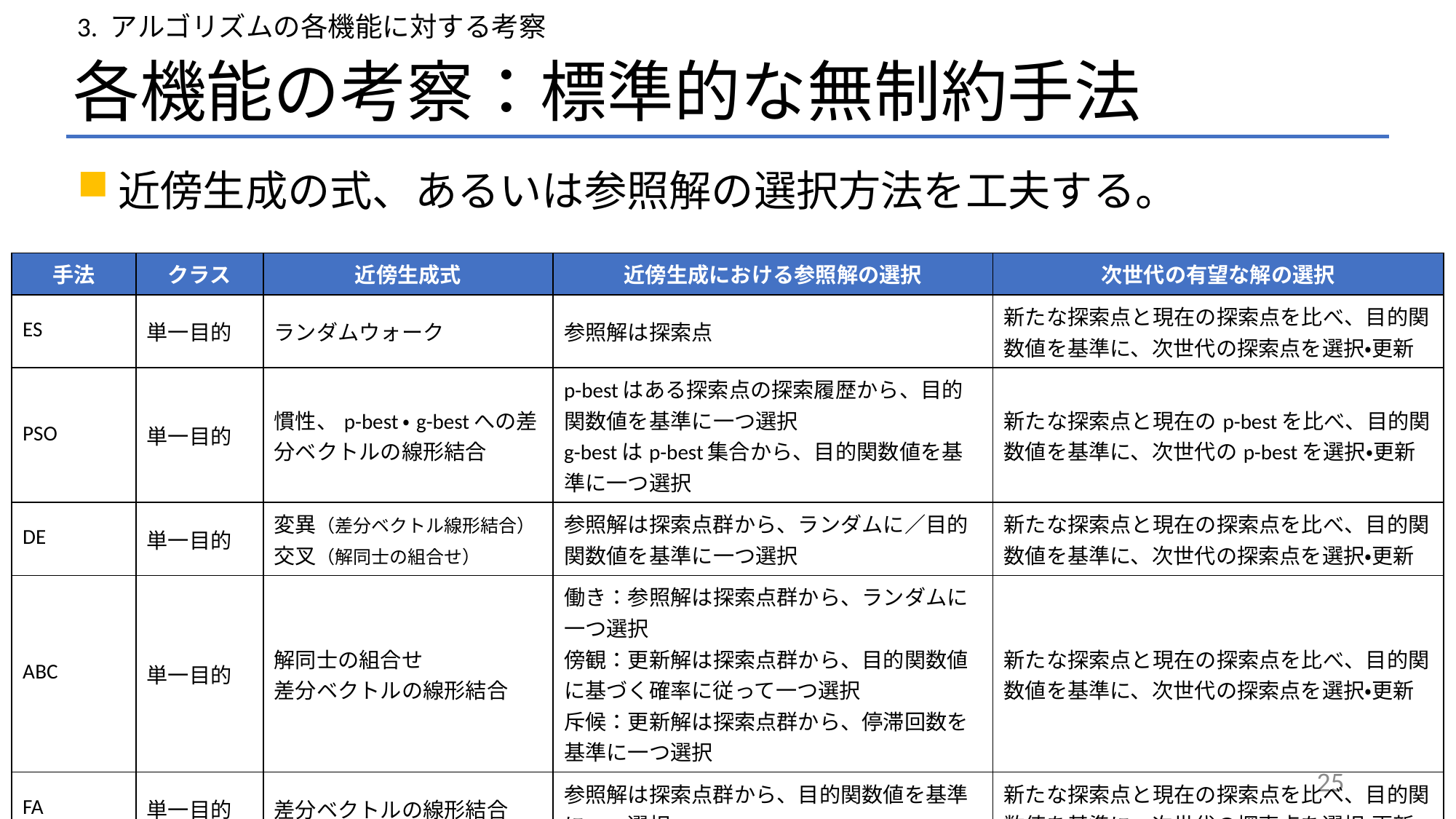

3. アルゴリズムの各機能に対する考察
# 各機能の考察：標準的な無制約手法
近傍生成の式、あるいは参照解の選択方法を工夫する。
| 手法 | クラス | 近傍生成式 | 近傍生成における参照解の選択 | 次世代の有望な解の選択 |
| --- | --- | --- | --- | --- |
| ES | 単一目的 | ランダムウォーク | 参照解は探索点 | 新たな探索点と現在の探索点を比べ、目的関数値を基準に、次世代の探索点を選択・更新 |
| PSO | 単一目的 | 慣性、p-best・g-bestへの差分ベクトルの線形結合 | p-bestはある探索点の探索履歴から、目的関数値を基準に一つ選択 g-bestはp-best集合から、目的関数値を基準に一つ選択 | 新たな探索点と現在のp-bestを比べ、目的関数値を基準に、次世代のp-bestを選択・更新 |
| DE | 単一目的 | 変異（差分ベクトル線形結合） 交叉（解同士の組合せ） | 参照解は探索点群から、ランダムに／目的関数値を基準に一つ選択 | 新たな探索点と現在の探索点を比べ、目的関数値を基準に、次世代の探索点を選択・更新 |
| ABC | 単一目的 | 解同士の組合せ 差分ベクトルの線形結合 | 働き：参照解は探索点群から、ランダムに一つ選択 傍観：更新解は探索点群から、目的関数値に基づく確率に従って一つ選択 斥候：更新解は探索点群から、停滞回数を基準に一つ選択 | 新たな探索点と現在の探索点を比べ、目的関数値を基準に、次世代の探索点を選択・更新 |
| FA | 単一目的 | 差分ベクトルの線形結合 | 参照解は探索点群から、目的関数値を基準に一つ選択 | 新たな探索点と現在の探索点を比べ、目的関数値を基準に、次世代の探索点を選択・更新 |
25